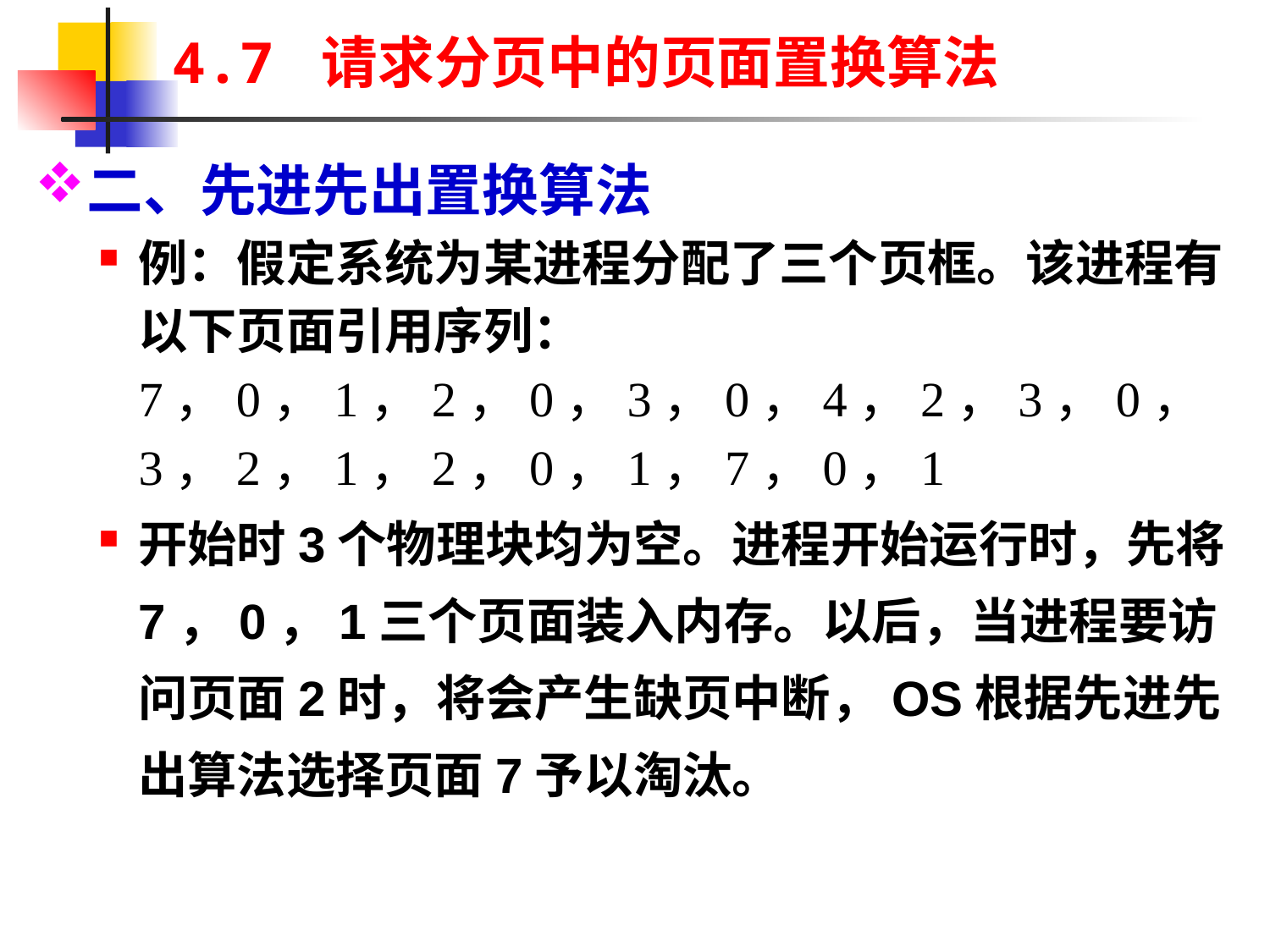

# 4.7 请求分页中的页面置换算法
二、先进先出置换算法
例：假定系统为某进程分配了三个页框。该进程有以下页面引用序列：7，0，1，2，0，3，0，4，2，3，0，3，2，1，2，0，1，7，0，1
开始时3个物理块均为空。进程开始运行时，先将7，0，1三个页面装入内存。以后，当进程要访问页面2时，将会产生缺页中断，OS根据先进先出算法选择页面7予以淘汰。